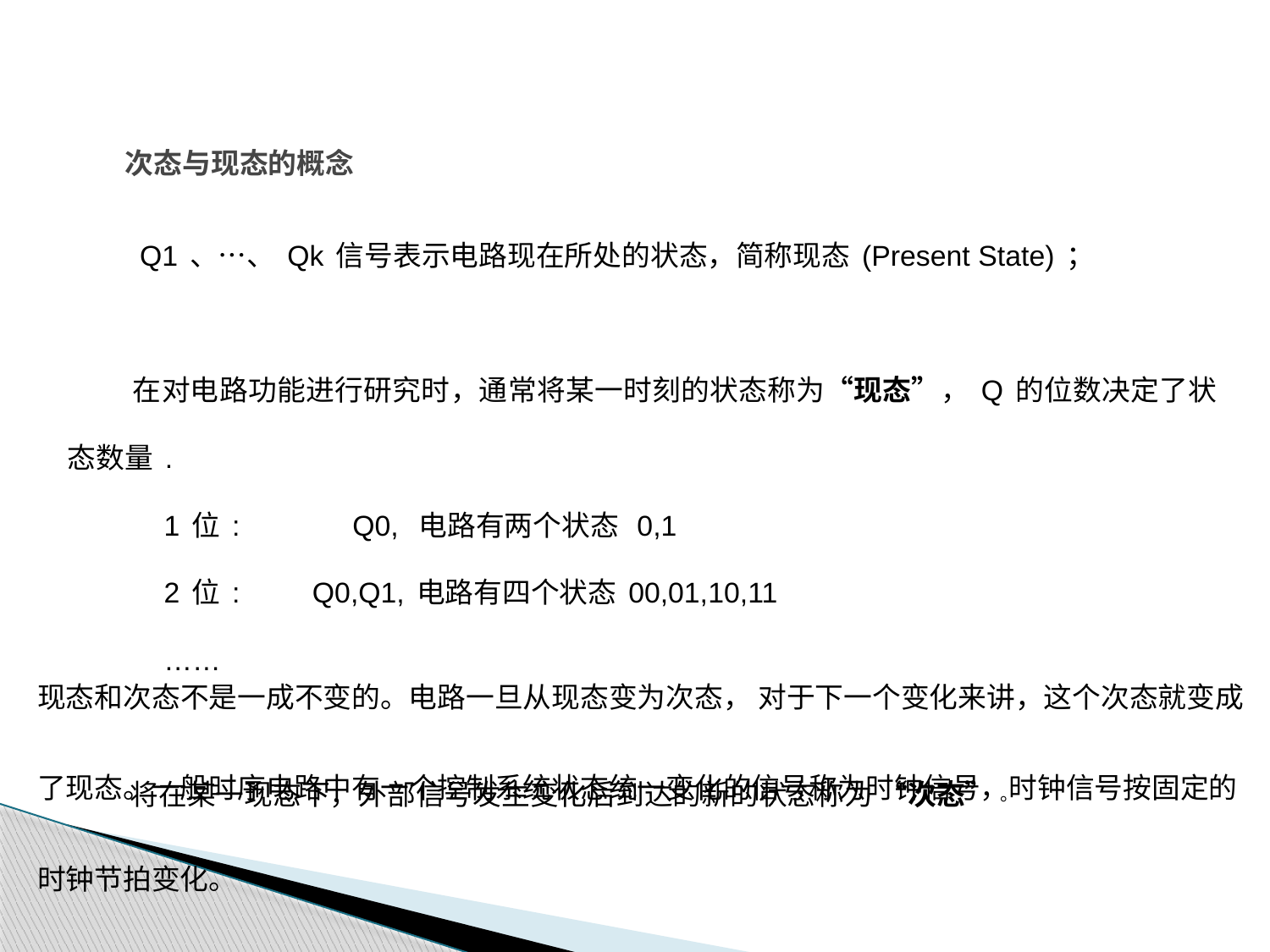

次态与现态的概念
         Q1、…、Qk信号表示电路现在所处的状态，简称现态(Present State)；

        在对电路功能进行研究时，通常将某一时刻的状态称为“现态”，Q的位数决定了状态数量.
            1位:              Q0, 电路有两个状态 0,1
            2位:         Q0,Q1,电路有四个状态00,01,10,11
            ……

        将在某一现态下，外部信号发生变化后到达的新的状态称为 “次态” 。
现态和次态不是一成不变的。电路一旦从现态变为次态， 对于下一个变化来讲，这个次态就变成了现态。一般时序电路中有一个控制系统状态统一变化的信号称为时钟信号，时钟信号按固定的时钟节拍变化。